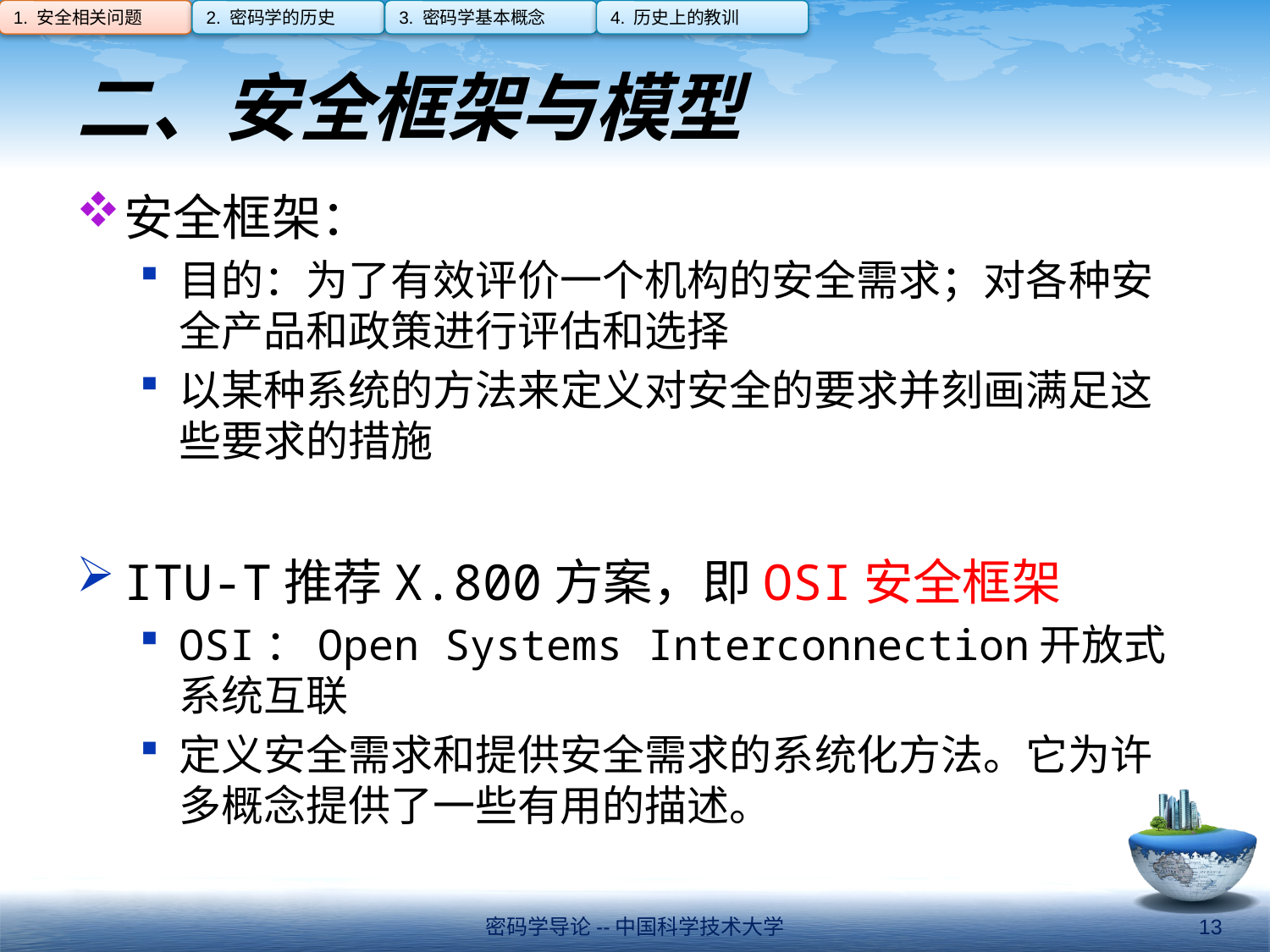

1. 安全相关问题
2. 密码学的历史
3. 密码学基本概念
4. 历史上的教训
# 二、安全框架与模型
安全框架：
目的：为了有效评价一个机构的安全需求；对各种安全产品和政策进行评估和选择
以某种系统的方法来定义对安全的要求并刻画满足这些要求的措施

ITU-T推荐X.800方案，即OSI安全框架
OSI：Open Systems Interconnection开放式系统互联
定义安全需求和提供安全需求的系统化方法。它为许多概念提供了一些有用的描述。

密码学导论--中国科学技术大学
13